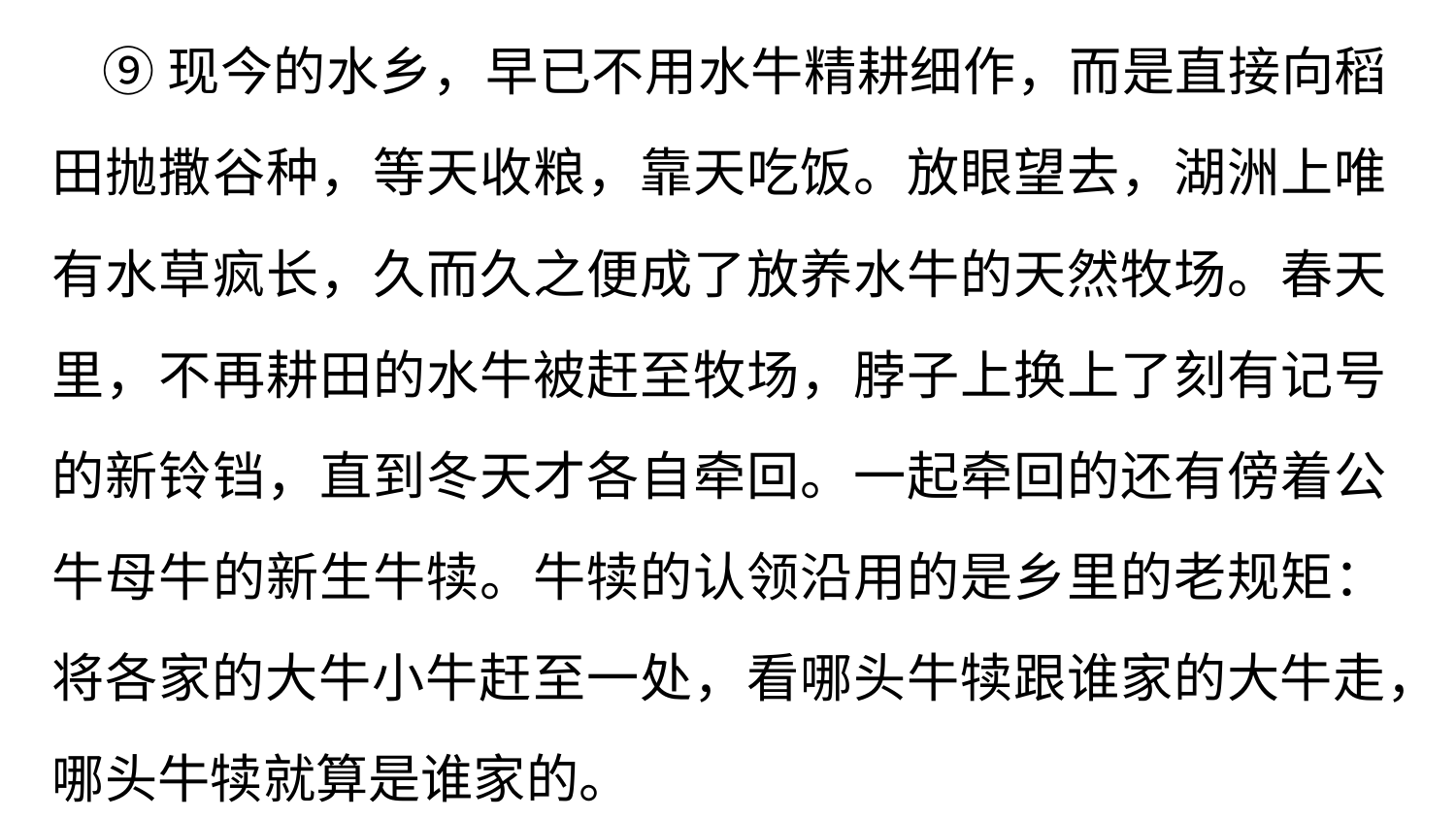

⑨现今的水乡，早已不用水牛精耕细作，而是直接向稻田抛撒谷种，等天收粮，靠天吃饭。放眼望去，湖洲上唯有水草疯长，久而久之便成了放养水牛的天然牧场。春天里，不再耕田的水牛被赶至牧场，脖子上换上了刻有记号的新铃铛，直到冬天才各自牵回。一起牵回的还有傍着公牛母牛的新生牛犊。牛犊的认领沿用的是乡里的老规矩：将各家的大牛小牛赶至一处，看哪头牛犊跟谁家的大牛走，哪头牛犊就算是谁家的。